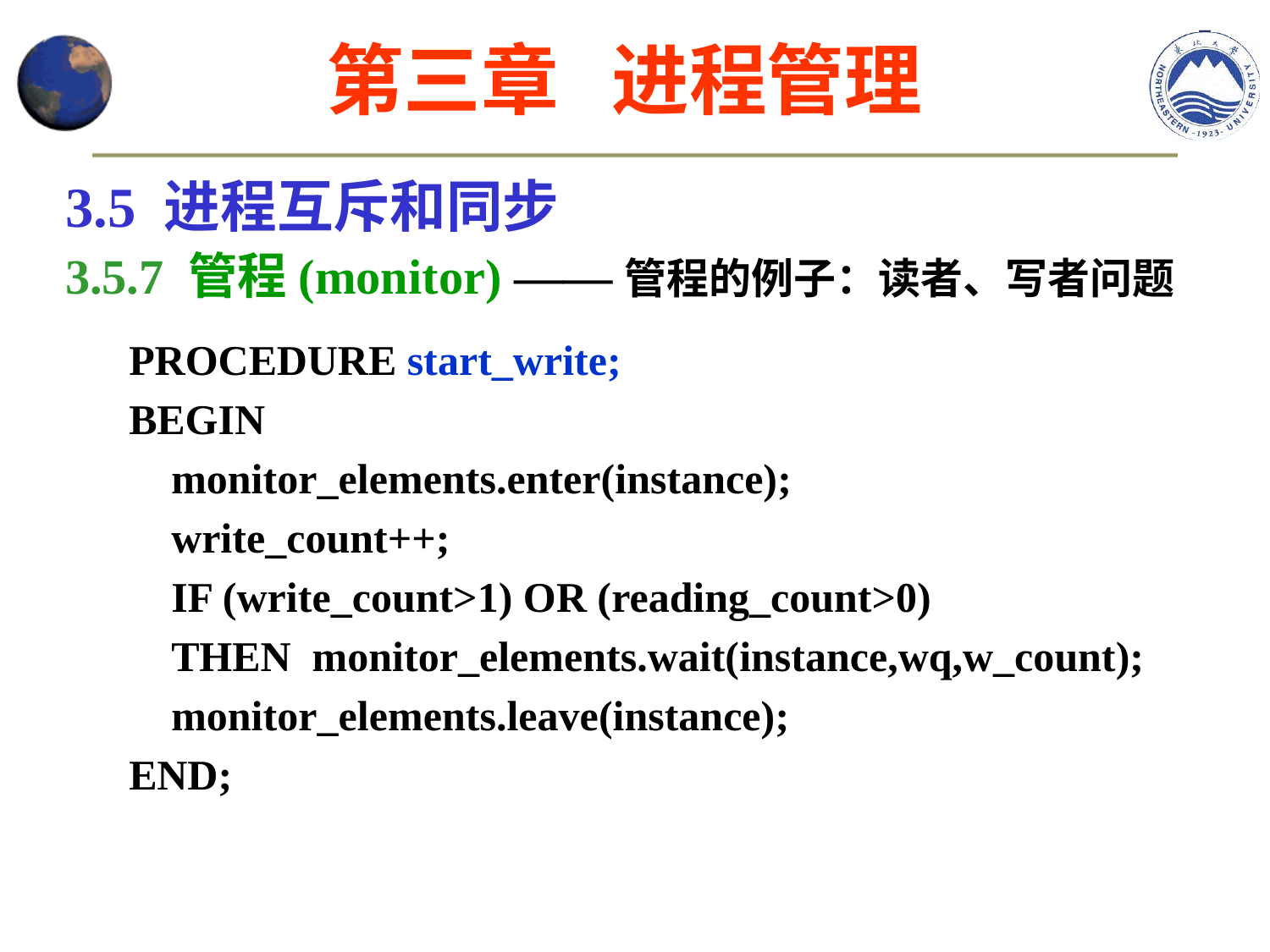

第三章   进程管理
3.5 进程互斥和同步
3.5.7 管程(monitor) ——管程的例子：读者、写者问题
PROCEDURE start_write;
BEGIN
    monitor_elements.enter(instance);
    write_count++;
    IF (write_count>1) OR (reading_count>0)
    THEN  monitor_elements.wait(instance,wq,w_count);
    monitor_elements.leave(instance);
END;